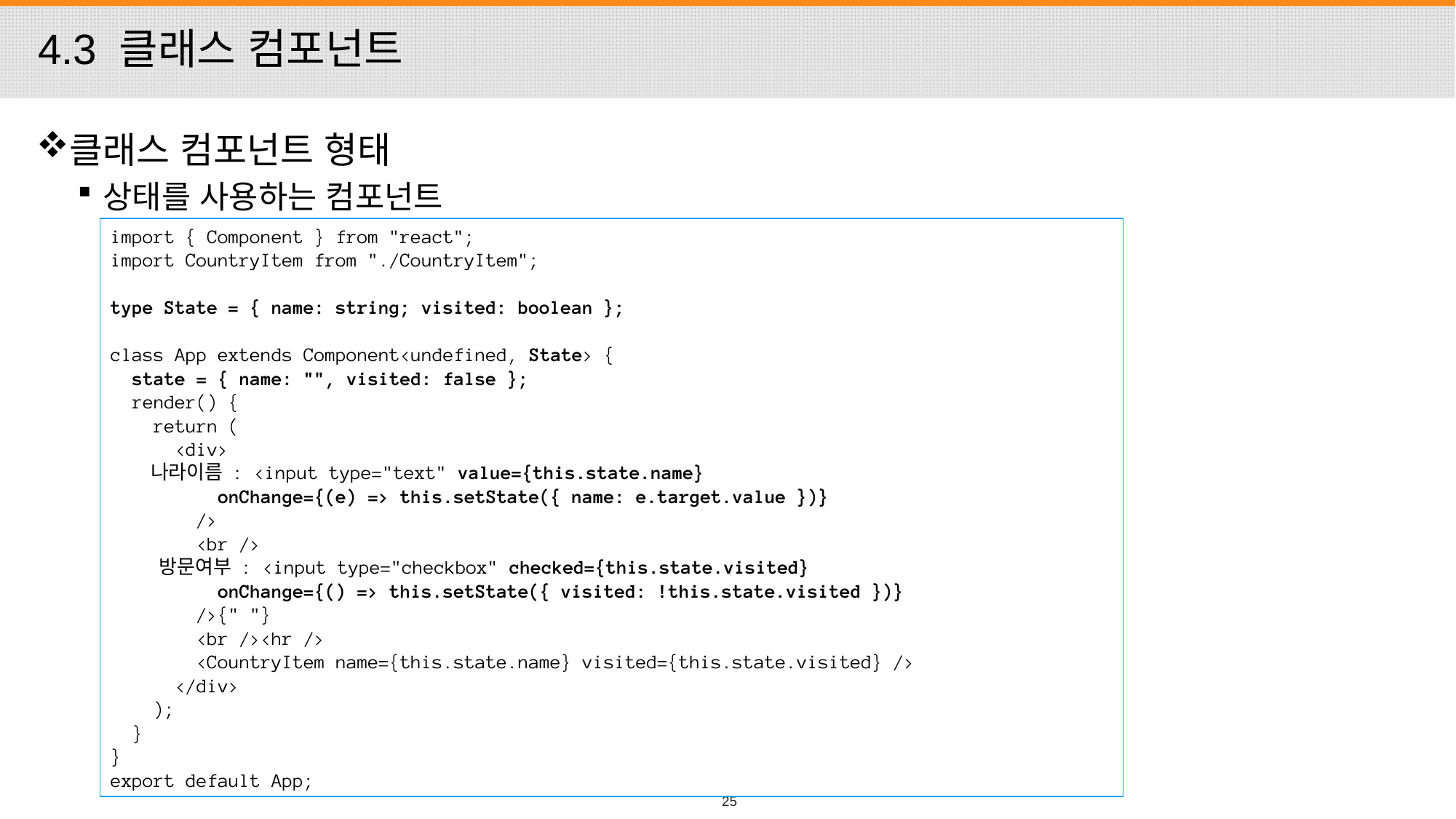

# 4.3 클래스 컴포넌트
클래스 컴포넌트 형태
상태를 사용하는 컴포넌트

import { Component } from "react";
import CountryItem from "./CountryItem";

type State = { name: string; visited: boolean };

class App extends Component<undefined, State> {
  state = { name: "", visited: false };
  render() {
    return (
      <div>
        나라이름 : <input type="text" value={this.state.name}
          onChange={(e) => this.setState({ name: e.target.value })}
        />
        <br />
        방문여부 : <input type="checkbox" checked={this.state.visited}
          onChange={() => this.setState({ visited: !this.state.visited })}
        />{" "}
        <br /><hr />
        <CountryItem name={this.state.name} visited={this.state.visited} />
      </div>
    );
  }
}
export default App;